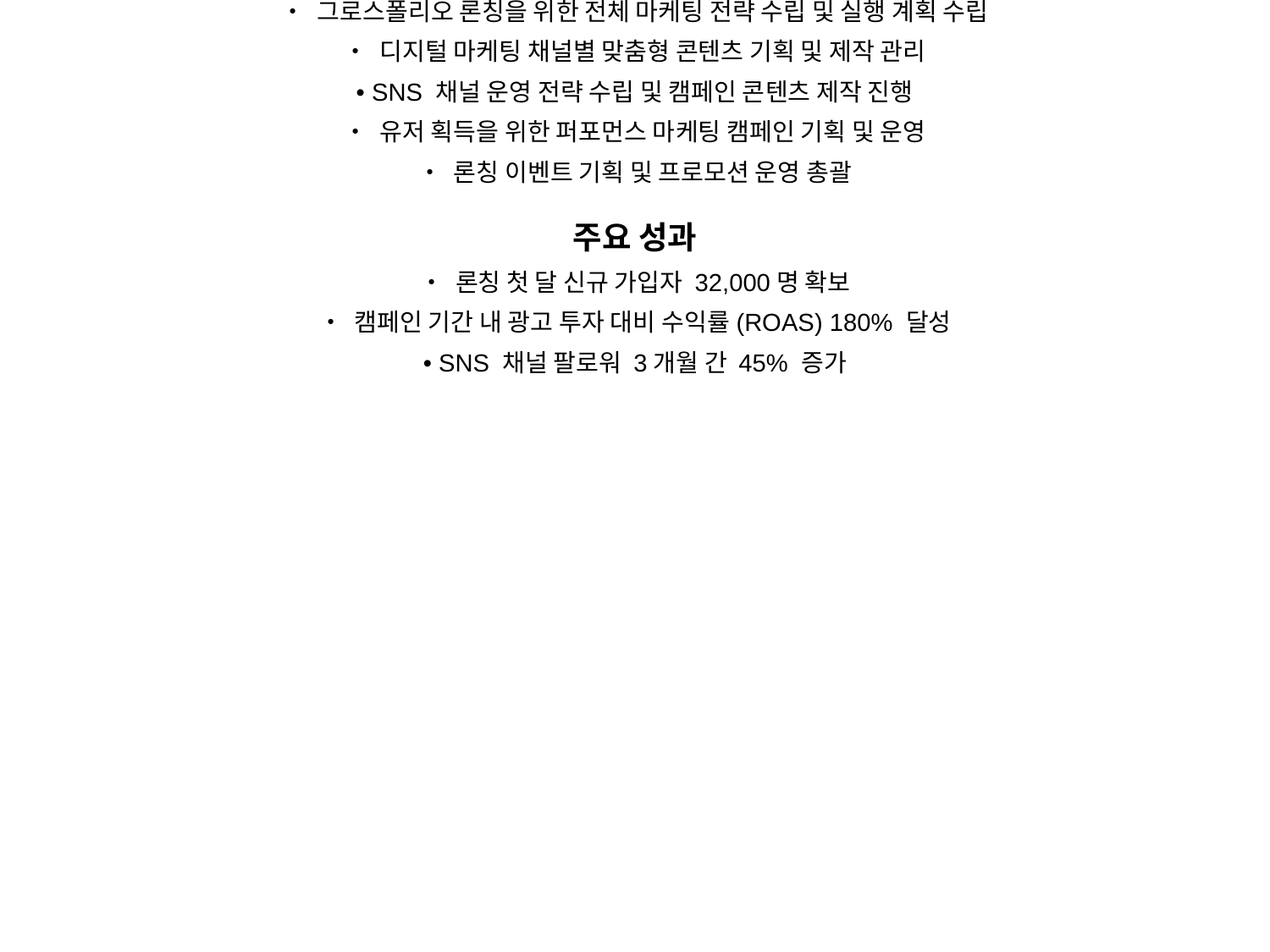

# 그로스폴리오 론칭 캠페인
프로젝트 상세
• 그로스폴리오 론칭을 위한 전체 마케팅 전략 수립 및 실행 계획 수립
• 디지털 마케팅 채널별 맞춤형 콘텐츠 기획 및 제작 관리
• SNS 채널 운영 전략 수립 및 캠페인 콘텐츠 제작 진행
• 유저 획득을 위한 퍼포먼스 마케팅 캠페인 기획 및 운영
• 론칭 이벤트 기획 및 프로모션 운영 총괄
주요 성과
• 론칭 첫 달 신규 가입자 32,000명 확보
• 캠페인 기간 내 광고 투자 대비 수익률(ROAS) 180% 달성
• SNS 채널 팔로워 3개월 간 45% 증가